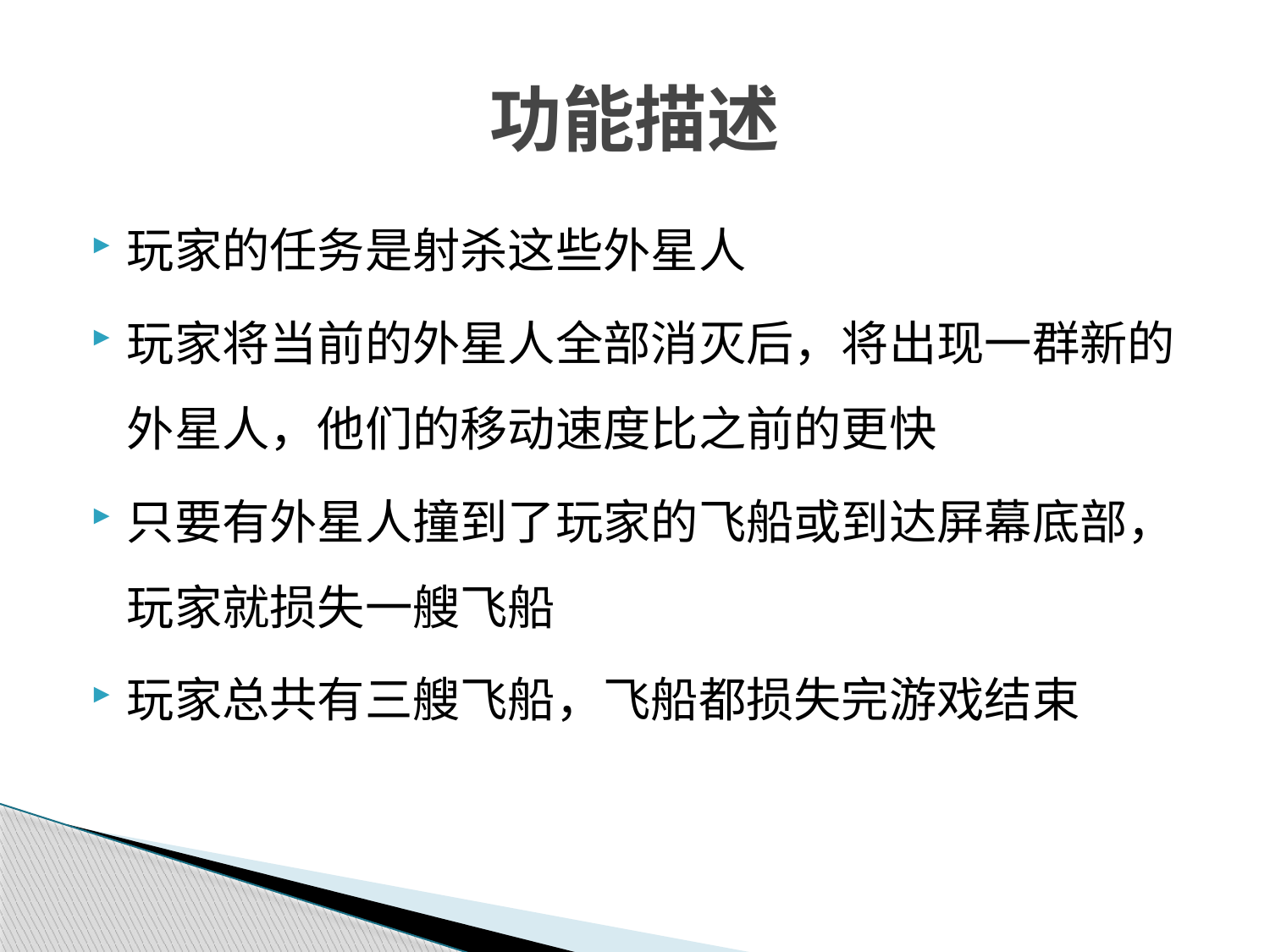

# 功能描述
玩家的任务是射杀这些外星人
玩家将当前的外星人全部消灭后，将出现一群新的外星人，他们的移动速度比之前的更快
只要有外星人撞到了玩家的飞船或到达屏幕底部，玩家就损失一艘飞船
玩家总共有三艘飞船，飞船都损失完游戏结束